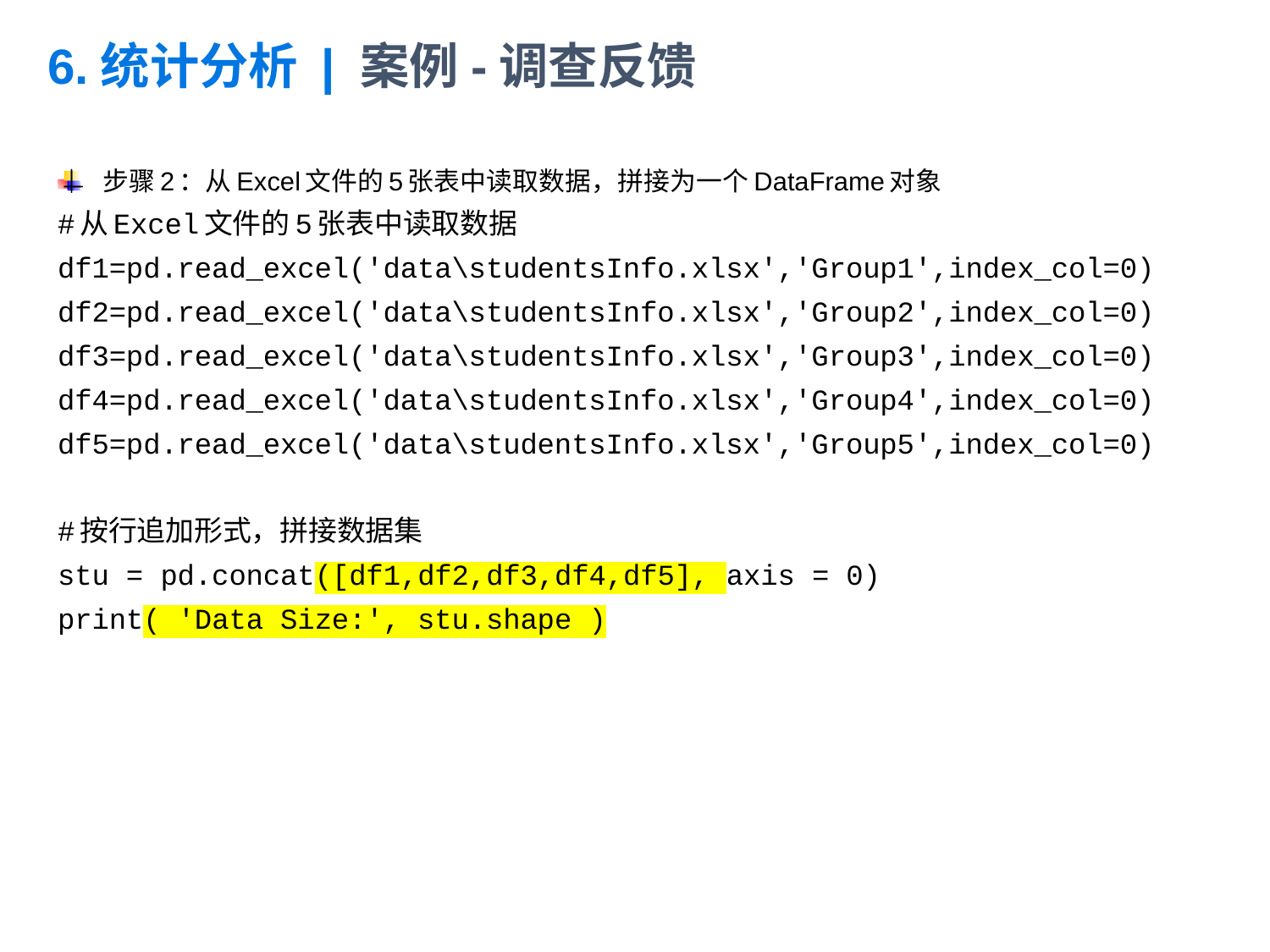

# 6.统计分析 | 案例-调查反馈表分析续
步骤2：从Excel文件的5张表中读取数据，拼接为一个DataFrame对象
#从Excel文件的5张表中读取数据
df1=pd.read_excel('data\studentsInfo.xlsx','Group1',index_col=0)
df2=pd.read_excel('data\studentsInfo.xlsx','Group2',index_col=0)
df3=pd.read_excel('data\studentsInfo.xlsx','Group3',index_col=0)
df4=pd.read_excel('data\studentsInfo.xlsx','Group4',index_col=0)
df5=pd.read_excel('data\studentsInfo.xlsx','Group5',index_col=0)

#按行追加形式，拼接数据集
stu = pd.concat([df1,df2,df3,df4,df5], axis = 0)
print( 'Data Size:', stu.shape )